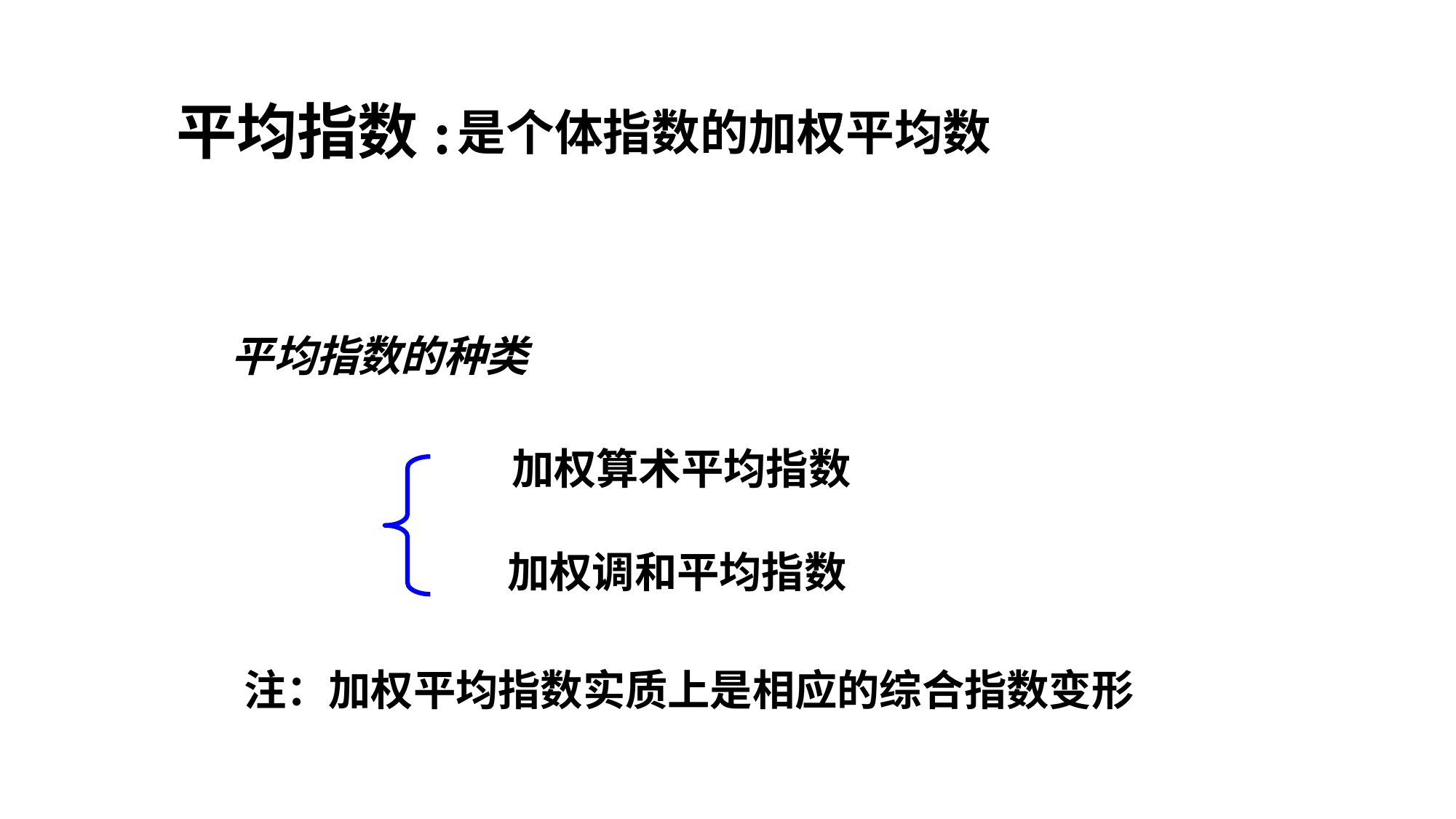

平均指数:
是个体指数的加权平均数
平均指数的种类
加权算术平均指数

加权调和平均指数
注：加权平均指数实质上是相应的综合指数变形